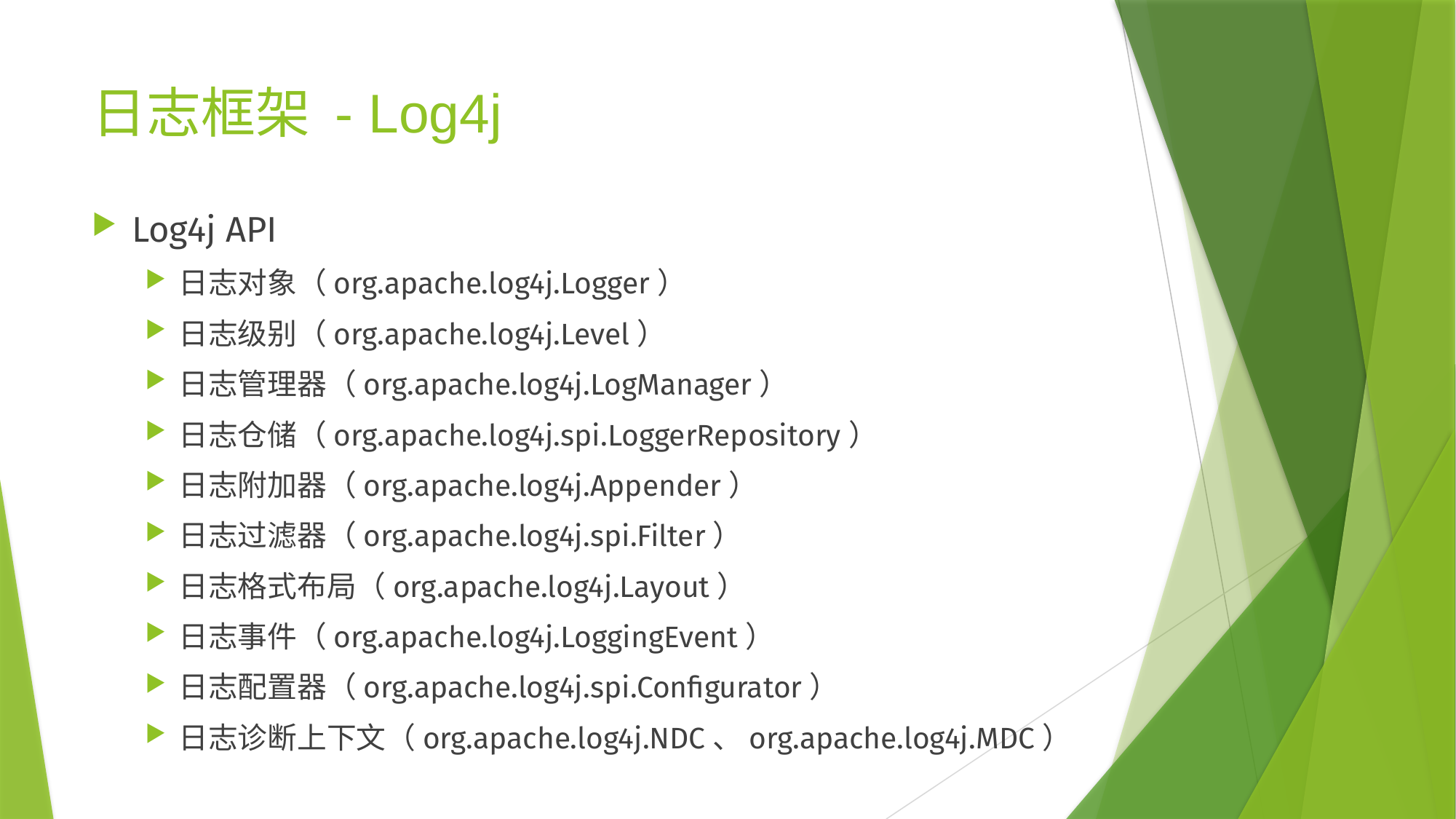

# 日志框架 - Log4j
Log4j API
日志对象（org.apache.log4j.Logger）
日志级别（org.apache.log4j.Level）
日志管理器（org.apache.log4j.LogManager）
日志仓储（org.apache.log4j.spi.LoggerRepository）
日志附加器（org.apache.log4j.Appender）
日志过滤器（org.apache.log4j.spi.Filter）
日志格式布局（org.apache.log4j.Layout）
日志事件（org.apache.log4j.LoggingEvent）
日志配置器（org.apache.log4j.spi.Configurator）
日志诊断上下文（org.apache.log4j.NDC、org.apache.log4j.MDC）